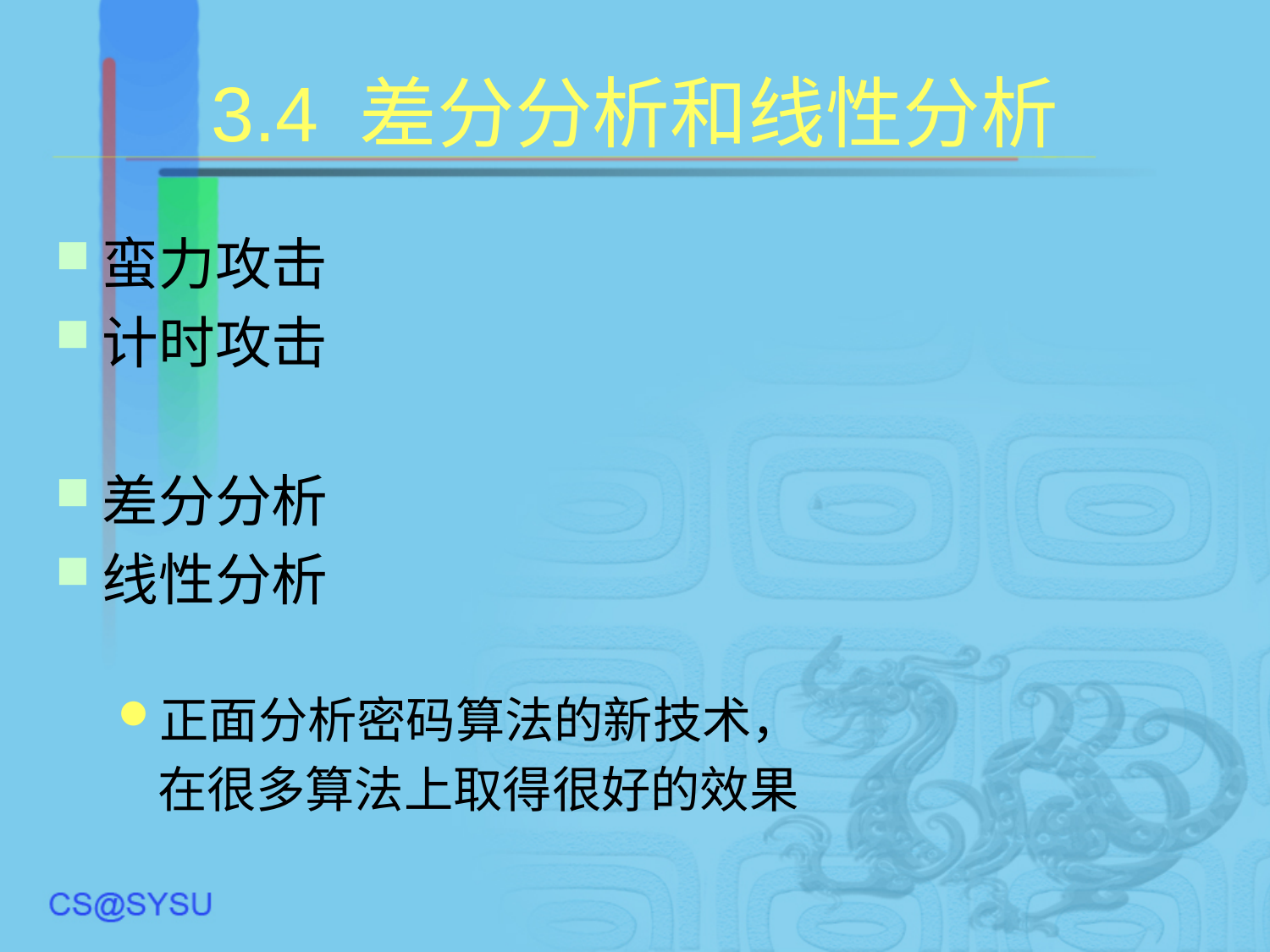

# 3.4 差分分析和线性分析
蛮力攻击
计时攻击

差分分析
线性分析

正面分析密码算法的新技术，
	在很多算法上取得很好的效果